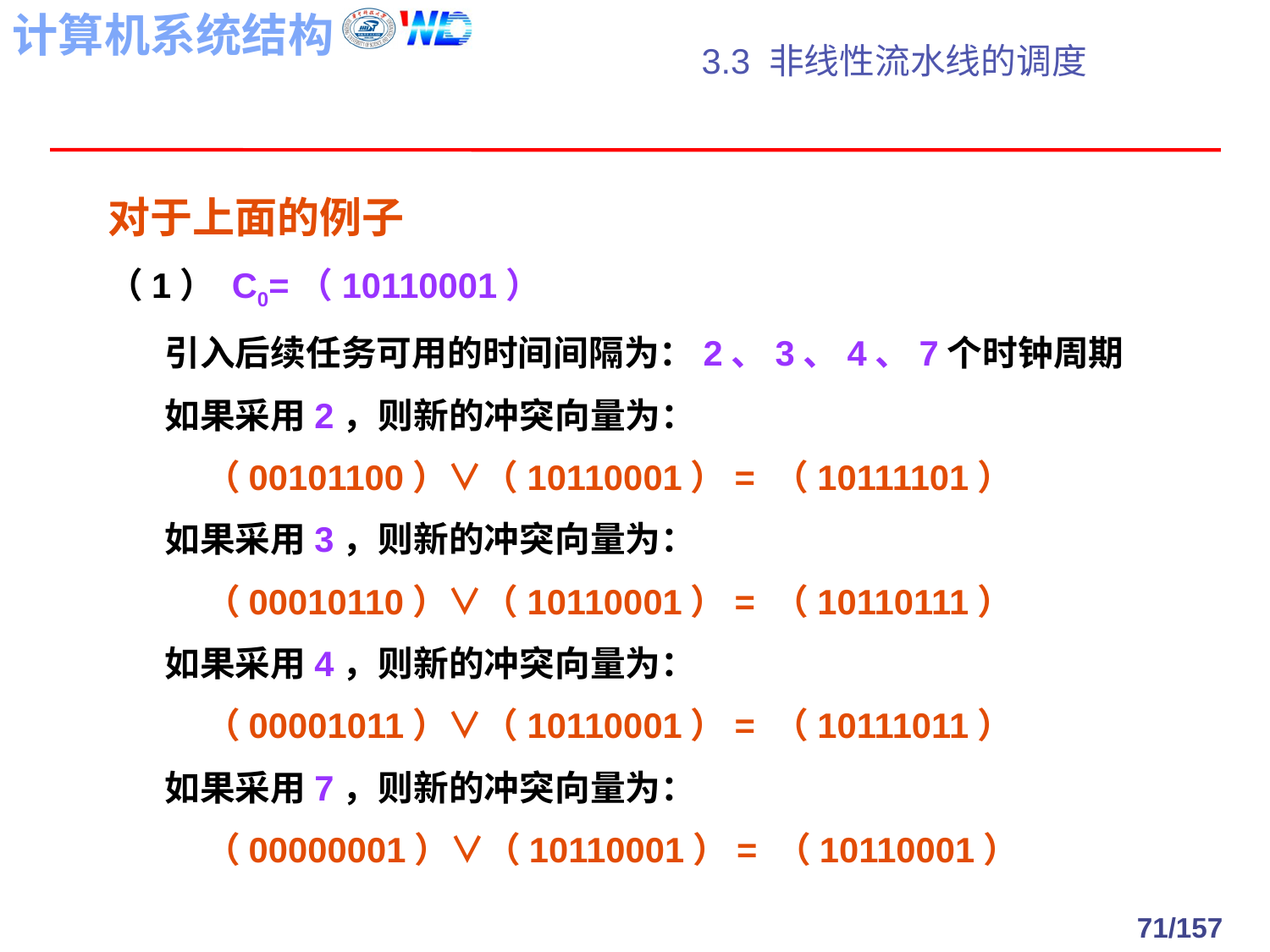

# 3.3 非线性流水线的调度
对于上面的例子
（1） C0=（10110001）
      引入后续任务可用的时间间隔为：2、3、4、7个时钟周期
      如果采用2，则新的冲突向量为：
           （00101100）∨（10110001）= （10111101）
      如果采用3，则新的冲突向量为：
           （00010110）∨（10110001）= （10110111）
      如果采用4，则新的冲突向量为：
           （00001011）∨（10110001）= （10111011）
      如果采用7，则新的冲突向量为：
           （00000001）∨（10110001）= （10110001）